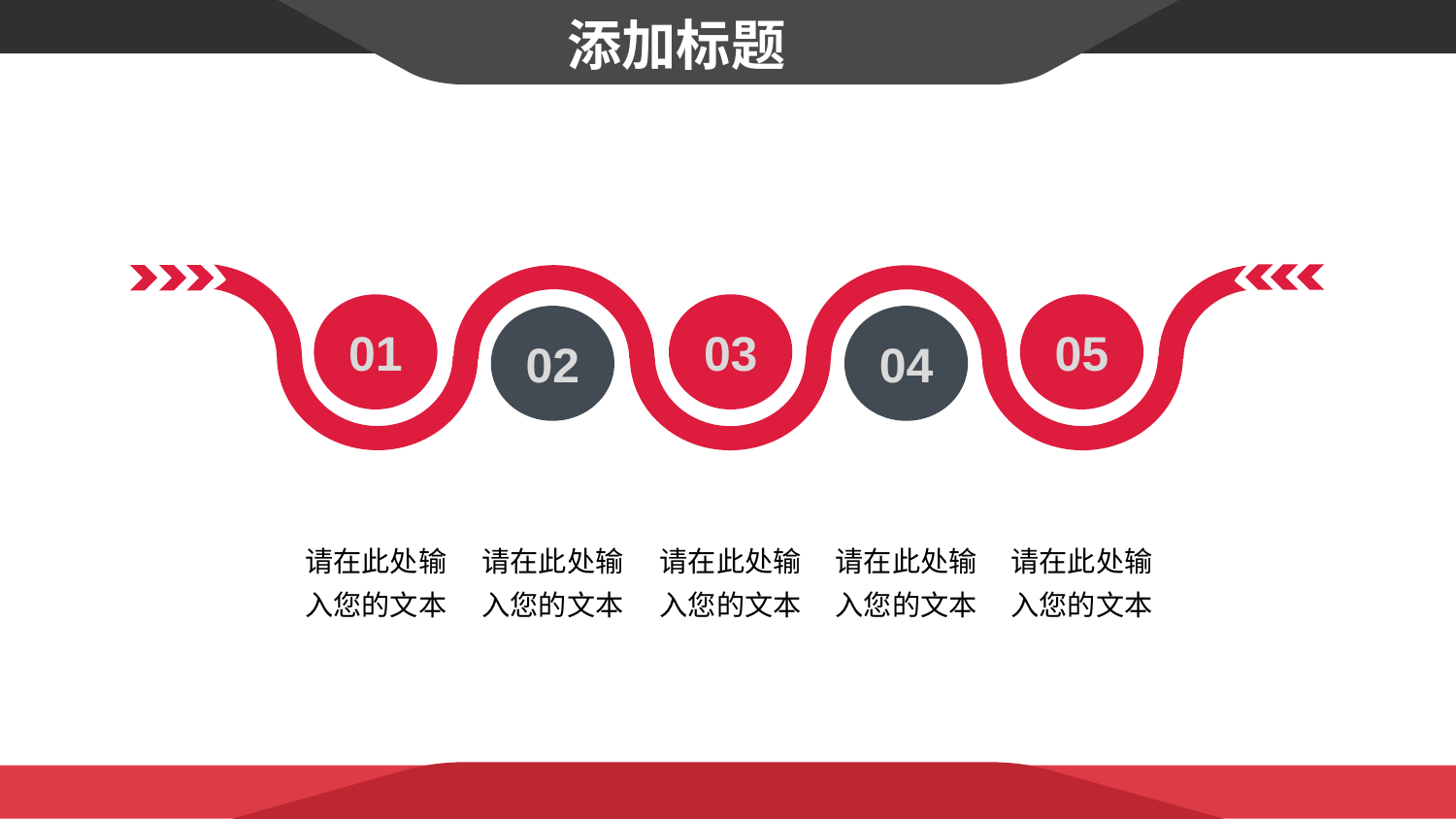

添加标题

01
03
05
02
04
请在此处输入您的文本
请在此处输入您的文本
请在此处输入您的文本
请在此处输入您的文本
请在此处输入您的文本